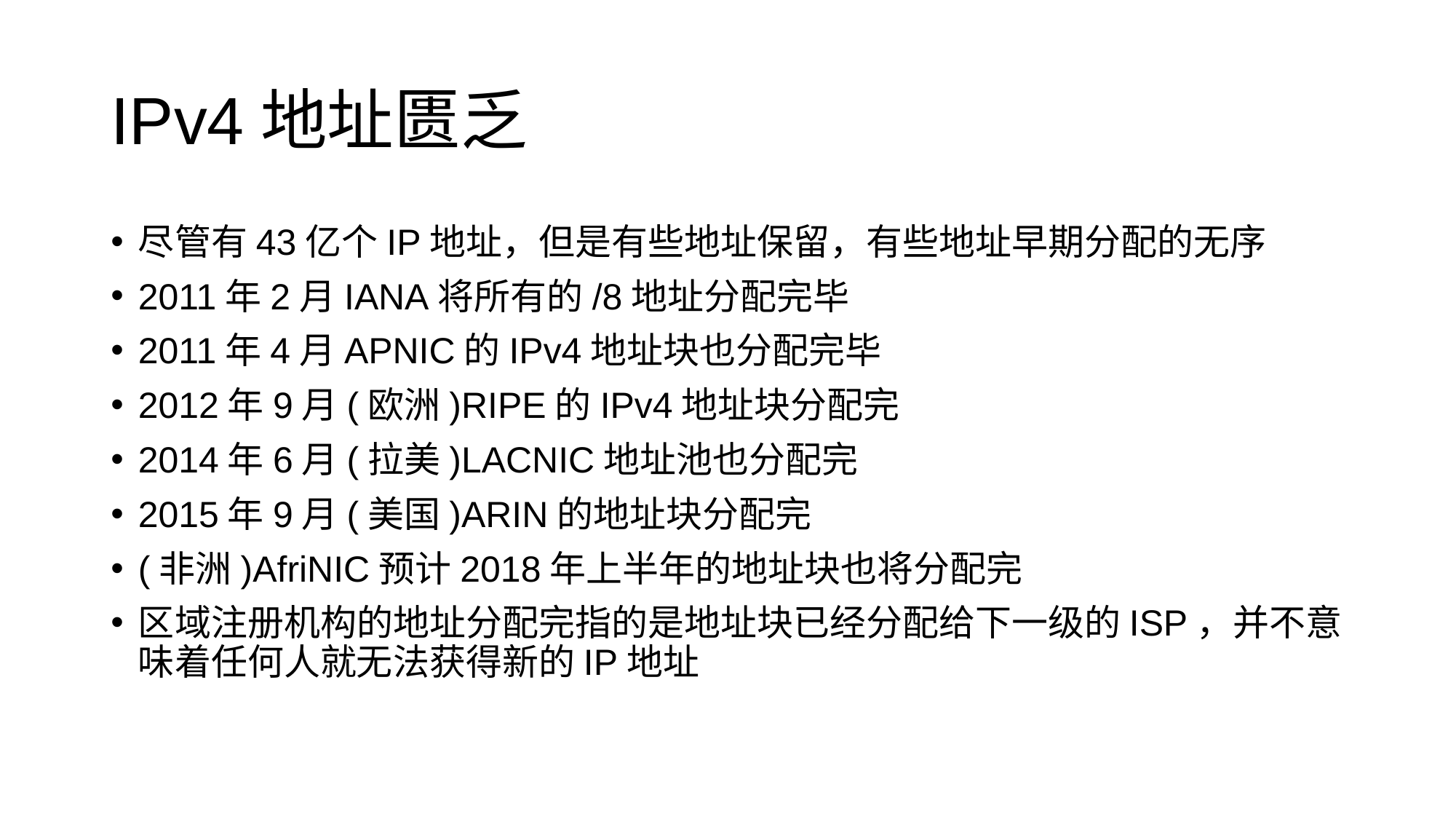

# IPv4地址匮乏
尽管有43亿个IP地址，但是有些地址保留，有些地址早期分配的无序
2011年2月IANA将所有的/8地址分配完毕
2011年4月APNIC的IPv4地址块也分配完毕
2012年9月(欧洲)RIPE的IPv4地址块分配完
2014年6月(拉美)LACNIC地址池也分配完
2015年9月(美国)ARIN的地址块分配完
(非洲)AfriNIC预计2018年上半年的地址块也将分配完
区域注册机构的地址分配完指的是地址块已经分配给下一级的ISP，并不意味着任何人就无法获得新的IP地址